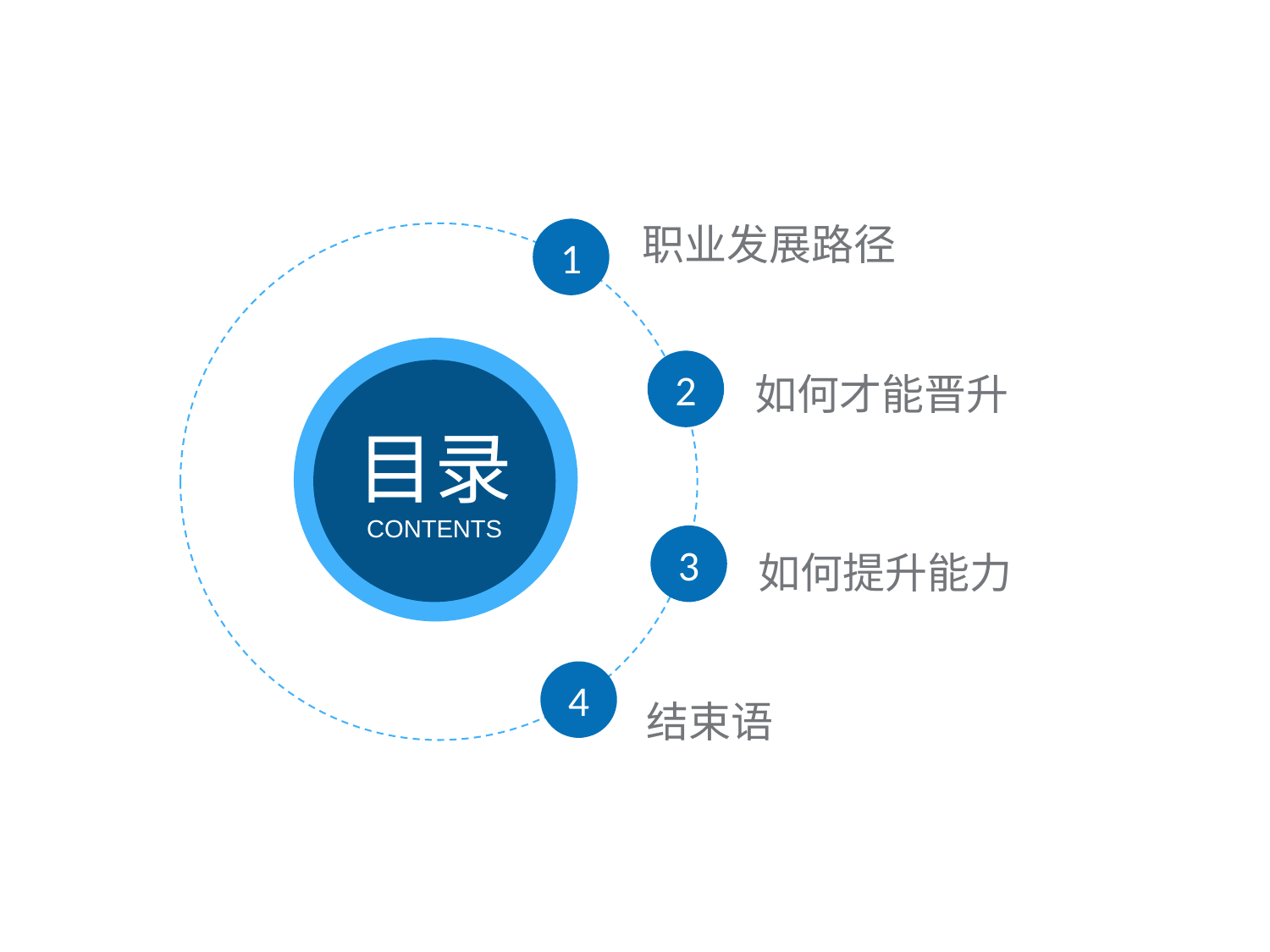

职业发展路径
1

如何才能晋升

2
目录
CONTENTS
如何提升能力
3
4
结束语